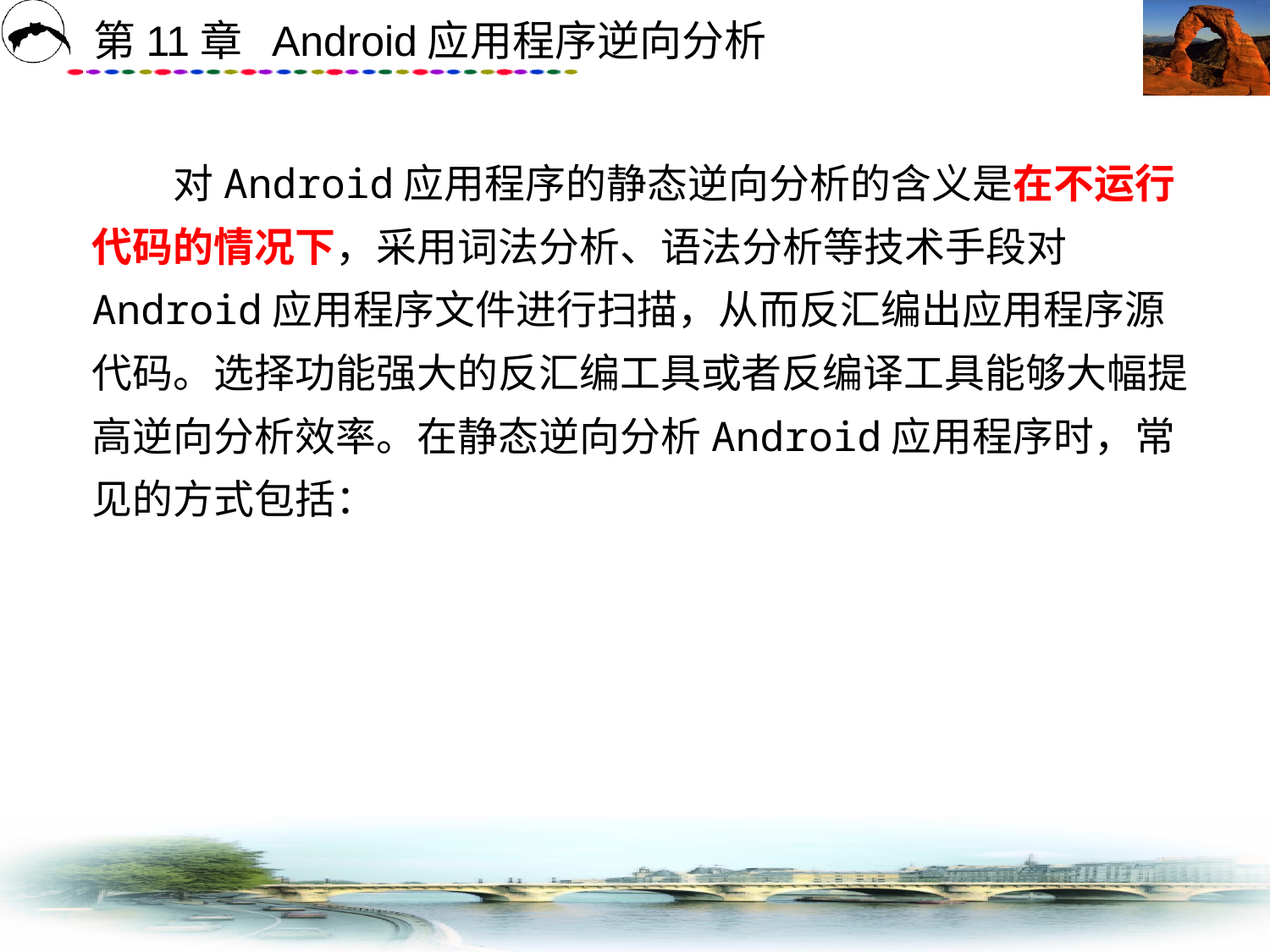

# 对Android应用程序的静态逆向分析的含义是在不运行代码的情况下，采用词法分析、语法分析等技术手段对Android应用程序文件进行扫描，从而反汇编出应用程序源代码。选择功能强大的反汇编工具或者反编译工具能够大幅提高逆向分析效率。在静态逆向分析Android应用程序时，常见的方式包括：